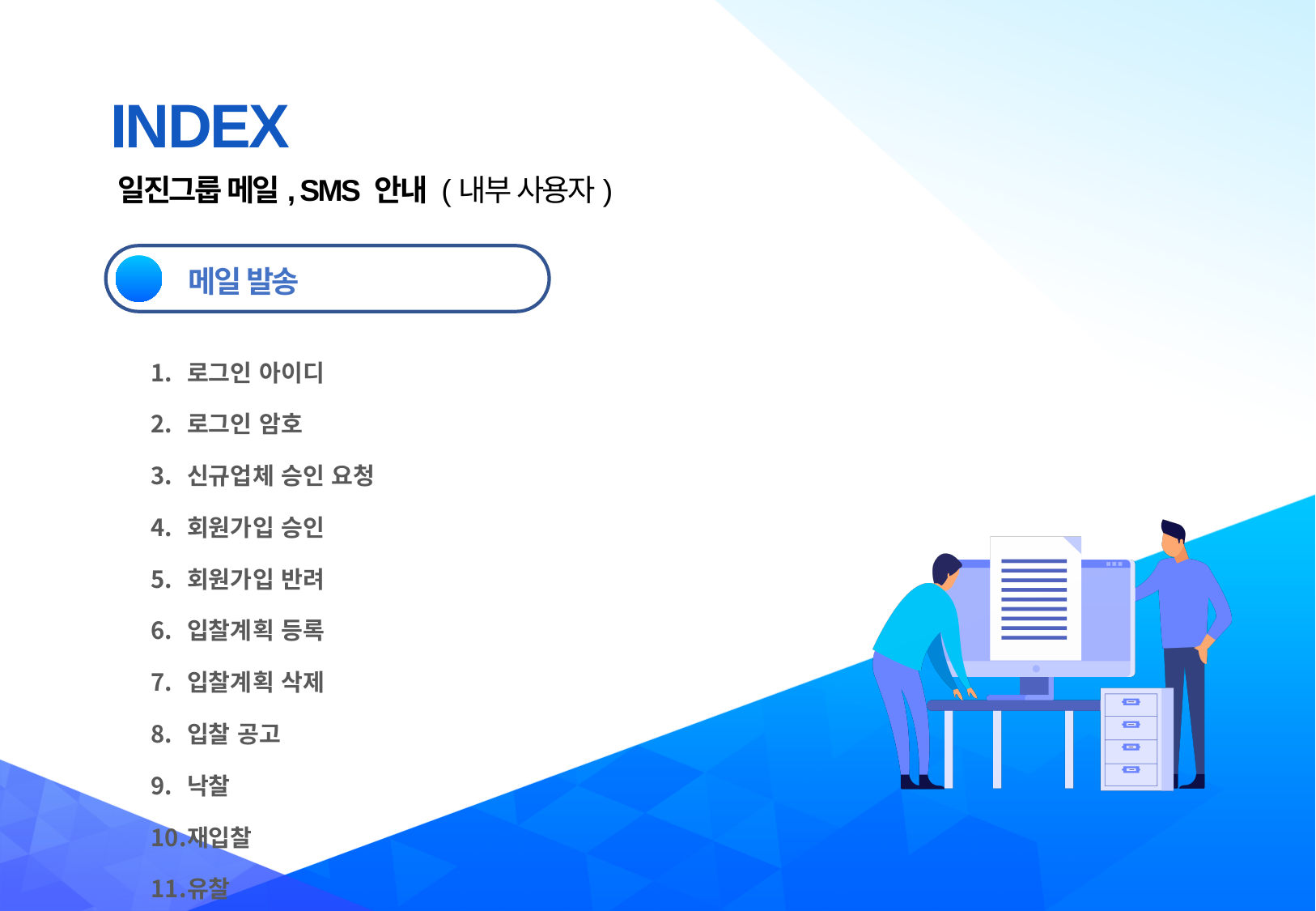

INDEX
일진그룹 메일, SMS 안내 (내부 사용자)

Ⅰ
메일 발송
| 로그인 아이디 로그인 암호 신규업체 승인 요청 회원가입 승인 회원가입 반려 입찰계획 등록 입찰계획 삭제 입찰 공고 낙찰 재입찰 유찰 |
| --- |